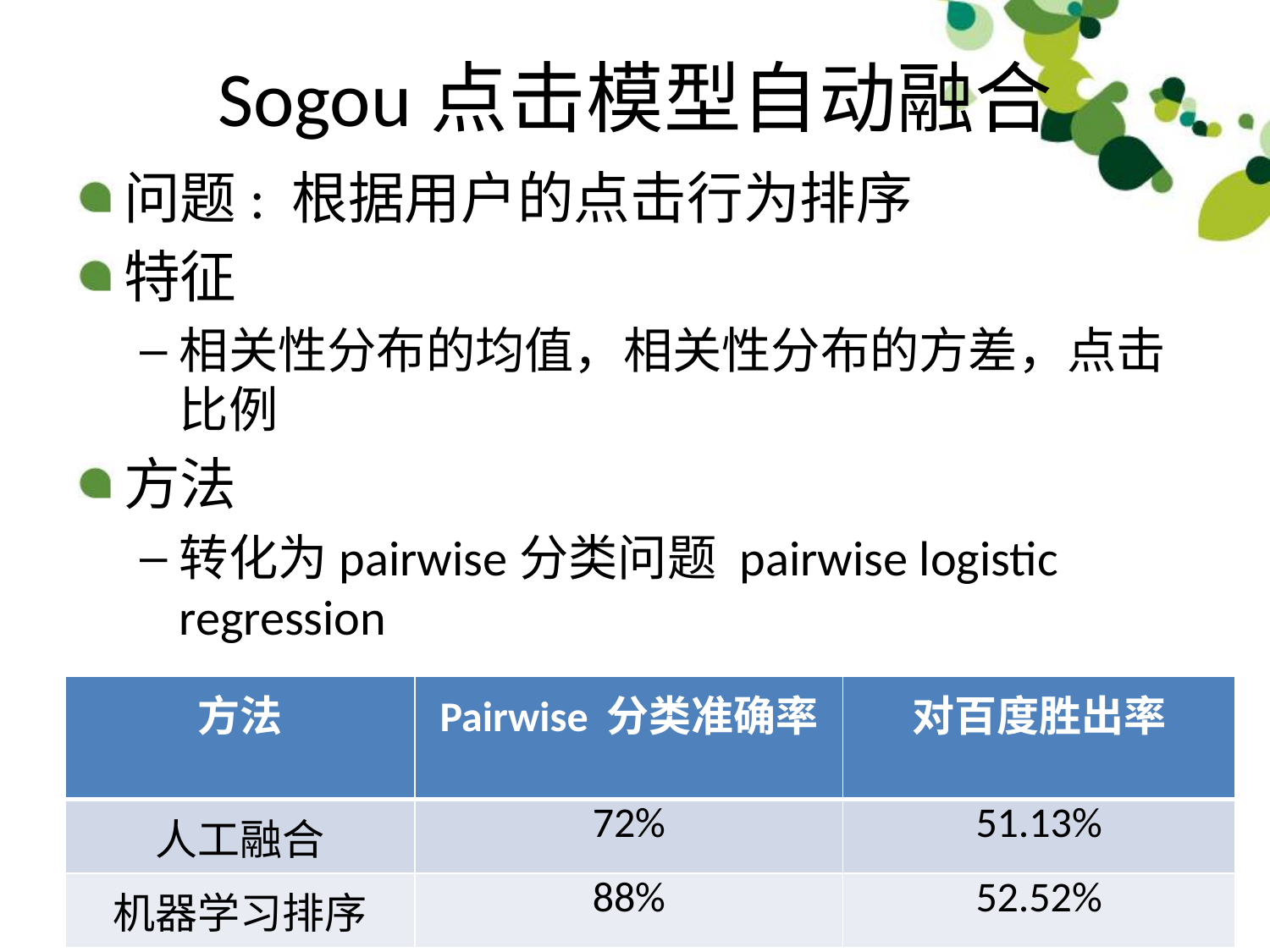

# Sogou点击模型自动融合
问题: 根据用户的点击行为排序
特征
相关性分布的均值，相关性分布的方差，点击比例
方法
转化为pairwise分类问题 pairwise logistic regression

| 方法 | Pairwise 分类准确率 | 对百度胜出率 |
| --- | --- | --- |
| 人工融合 | 72% | 51.13% |
| 机器学习排序 | 88% | 52.52% |